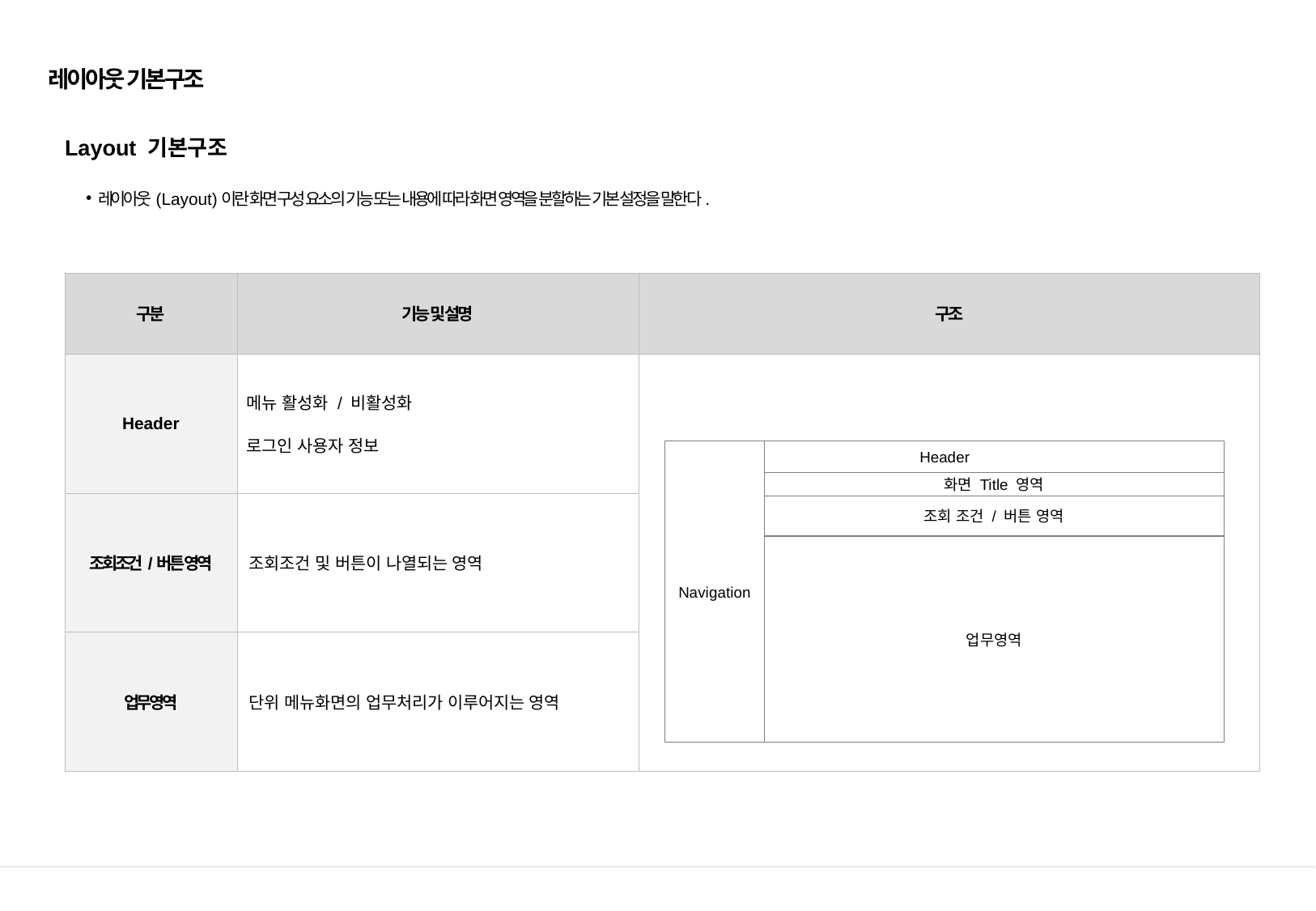

# 레이아웃 기본구조
Layout 기본구조
레이아웃(Layout)이란 화면 구성 요소의 기능 또는 내용에 따라 화면 영역을 분할하는 기본 설정을 말한다.
| 구분 | 기능 및 설명 | 구조 |
| --- | --- | --- |
| Header | 메뉴 활성화 / 비활성화 로그인 사용자 정보 |  |
| 조회조건/버튼 영역 | 조회조건 및 버튼이 나열되는 영역 |  |
| 업무영역 | 단위 메뉴화면의 업무처리가 이루어지는 영역 |  |
Header
Navigation
화면 Title 영역
조회 조건 / 버튼 영역
업무영역